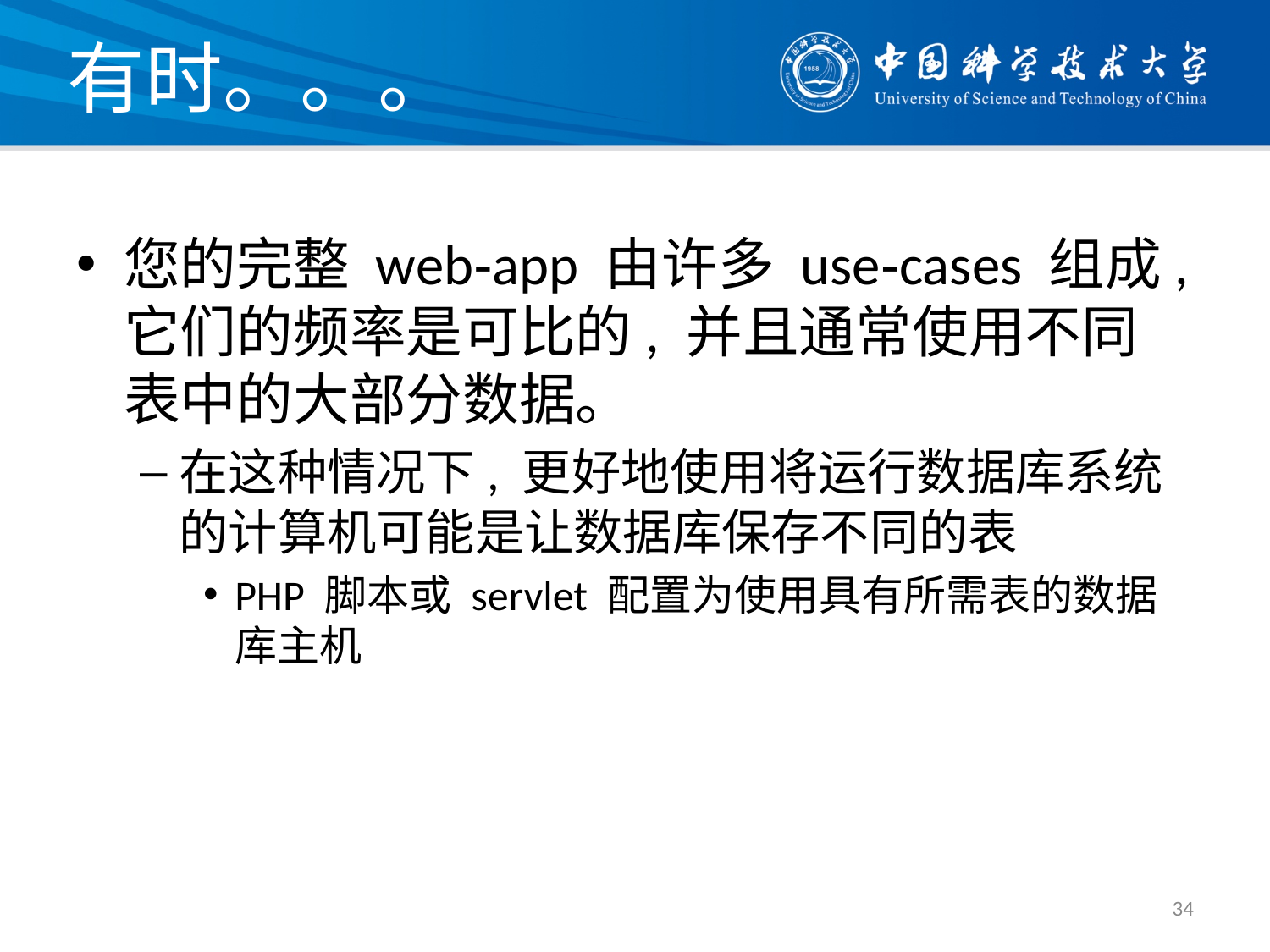

# 有时。。。
您的完整 web‐app 由许多 use‐cases 组成, 它们的频率是可比的, 并且通常使用不同表中的大部分数据。
在这种情况下, 更好地使用将运行数据库系统的计算机可能是让数据库保存不同的表
PHP 脚本或 servlet 配置为使用具有所需表的数据库主机
34